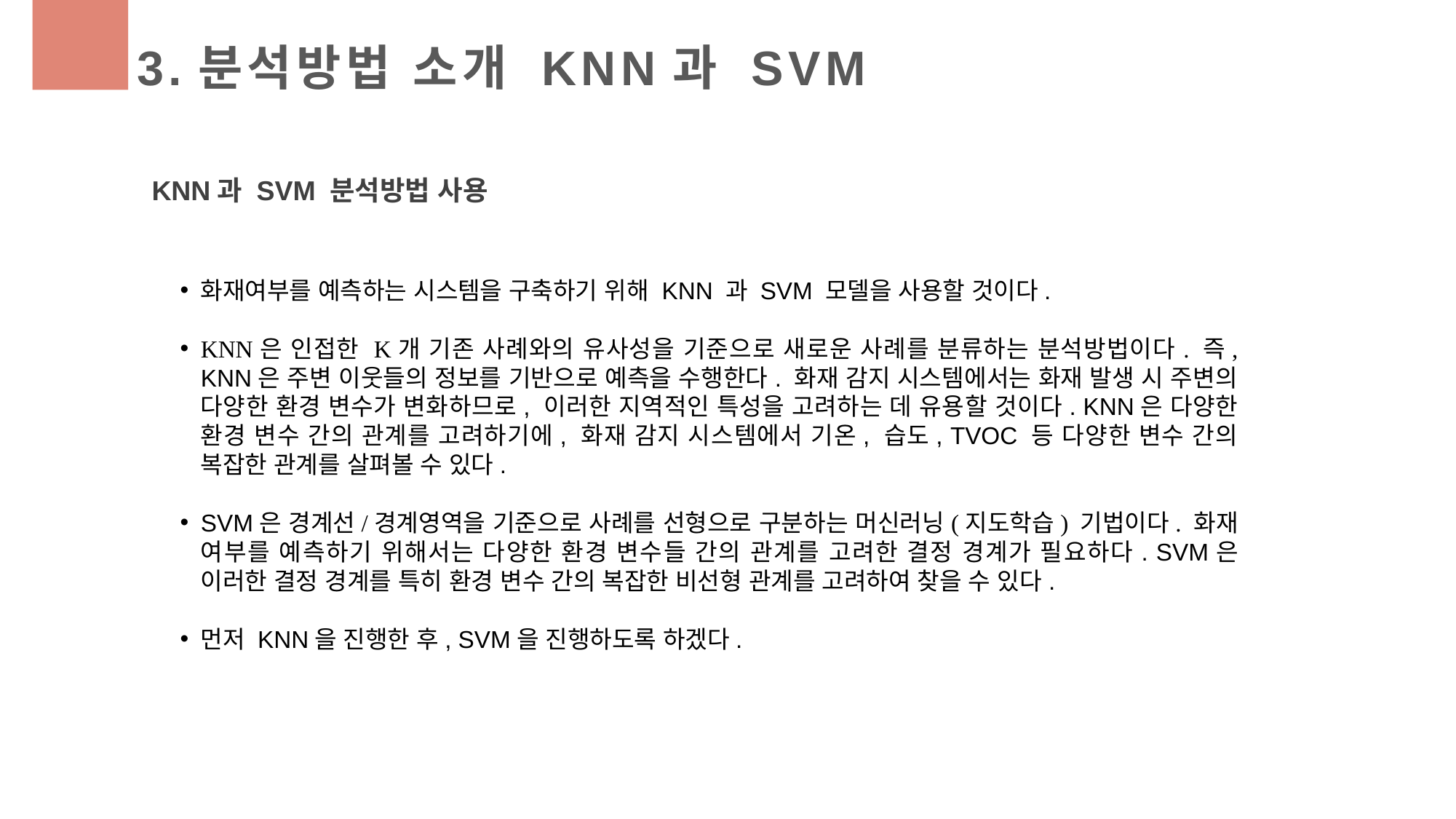

3.분석방법 소개 KNN과 SVM
KNN과 SVM 분석방법 사용
화재여부를 예측하는 시스템을 구축하기 위해 KNN 과 SVM 모델을 사용할 것이다.

KNN은 인접한 K개 기존 사례와의 유사성을 기준으로 새로운 사례를 분류하는 분석방법이다. 즉, KNN은 주변 이웃들의 정보를 기반으로 예측을 수행한다. 화재 감지 시스템에서는 화재 발생 시 주변의 다양한 환경 변수가 변화하므로, 이러한 지역적인 특성을 고려하는 데 유용할 것이다. KNN은 다양한 환경 변수 간의 관계를 고려하기에, 화재 감지 시스템에서 기온, 습도, TVOC 등 다양한 변수 간의 복잡한 관계를 살펴볼 수 있다.

SVM은 경계선/경계영역을 기준으로 사례를 선형으로 구분하는 머신러닝(지도학습) 기법이다. 화재 여부를 예측하기 위해서는 다양한 환경 변수들 간의 관계를 고려한 결정 경계가 필요하다. SVM은 이러한 결정 경계를 특히 환경 변수 간의 복잡한 비선형 관계를 고려하여 찾을 수 있다.

먼저 KNN을 진행한 후, SVM을 진행하도록 하겠다.